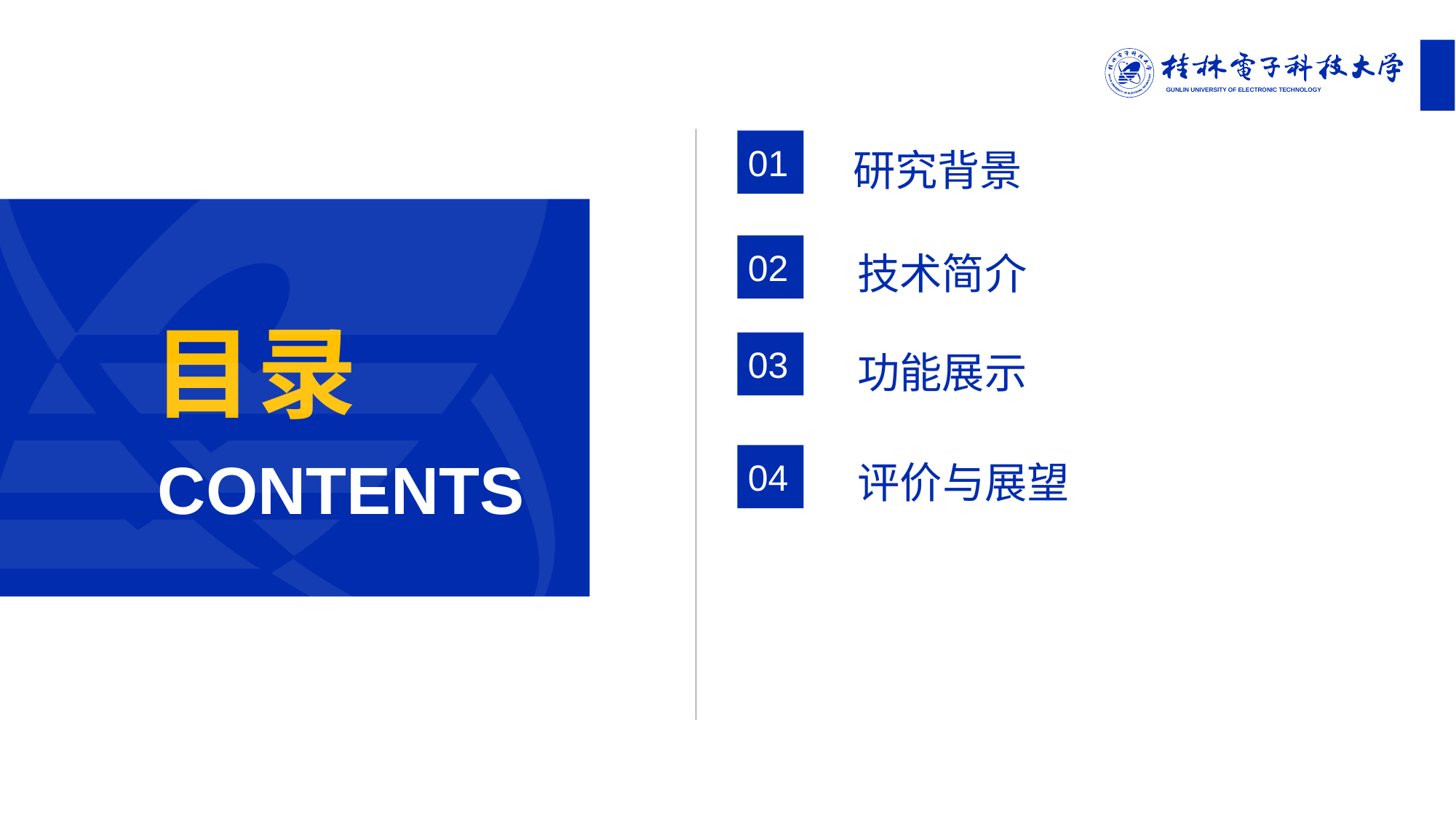

研究背景

01

目录
CONTENTS
技术简介

02
功能展示

03
评价与展望

04